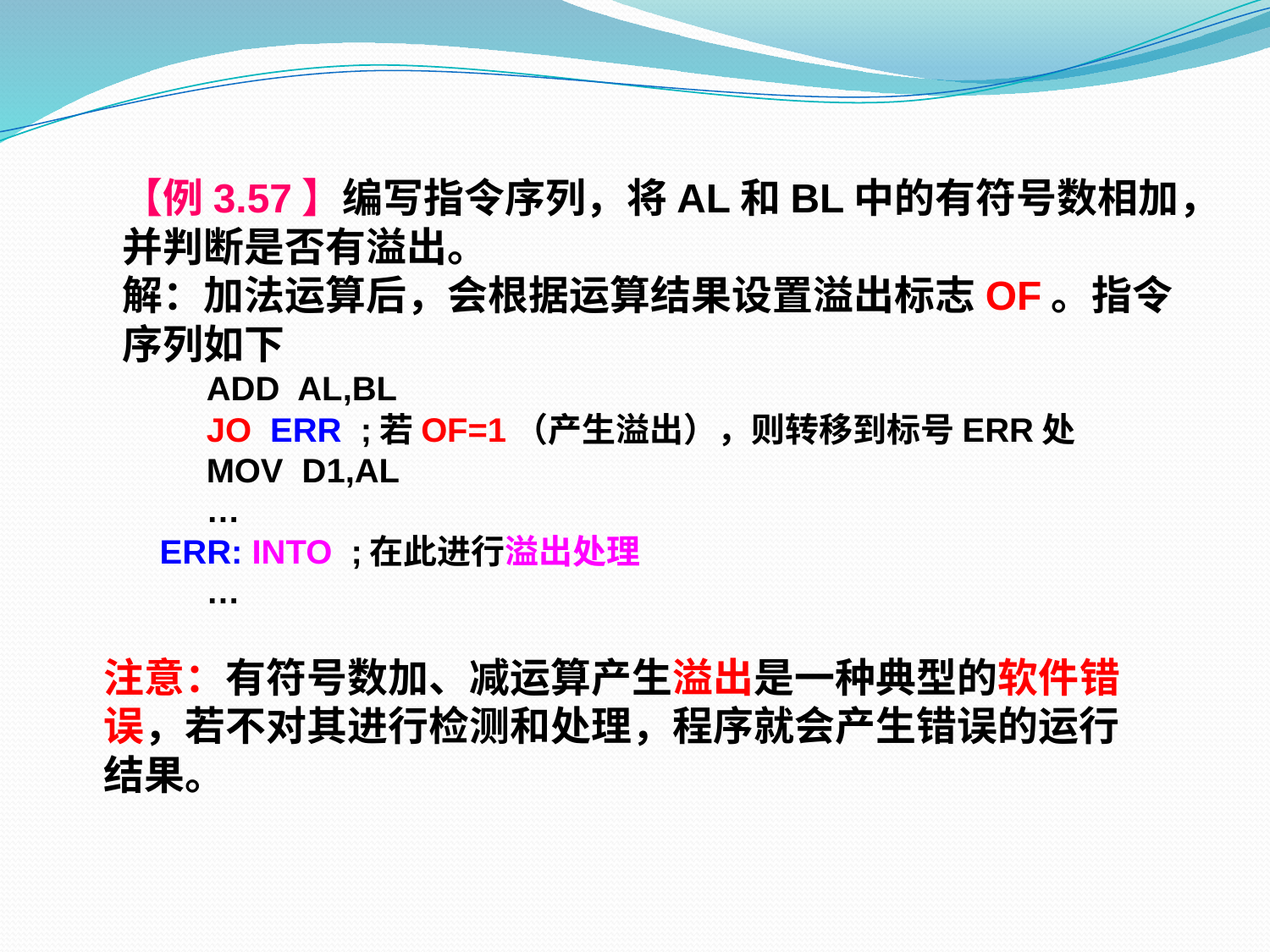

【例3.57】编写指令序列，将AL和BL中的有符号数相加，
    并判断是否有溢出。
    解：加法运算后，会根据运算结果设置溢出标志OF。指令
    序列如下
              ADD  AL,BL
              JO  ERR  ;若OF=1（产生溢出），则转移到标号ERR处
              MOV  D1,AL
              …
         ERR: INTO  ;在此进行溢出处理
              …

  注意：有符号数加、减运算产生溢出是一种典型的软件错
  误，若不对其进行检测和处理，程序就会产生错误的运行
  结果。